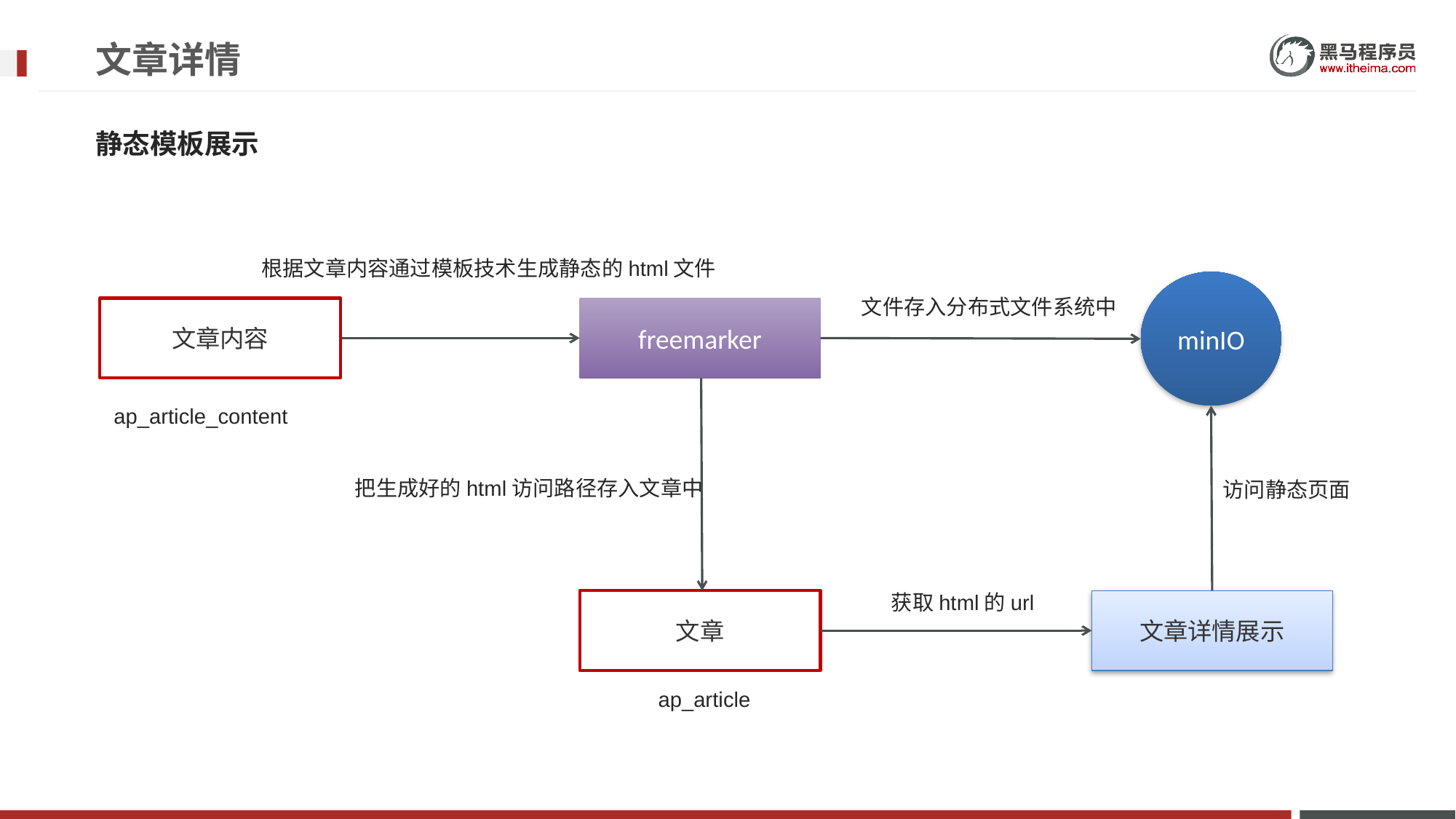

# 文章详情
静态模板展示

根据文章内容通过模板技术生成静态的html文件

minIO
文件存入分布式文件系统中
freemarker
文章内容
ap_article_content

文章
ap_article

访问静态页面
把生成好的html访问路径存入文章中
获取html的url
文章详情展示